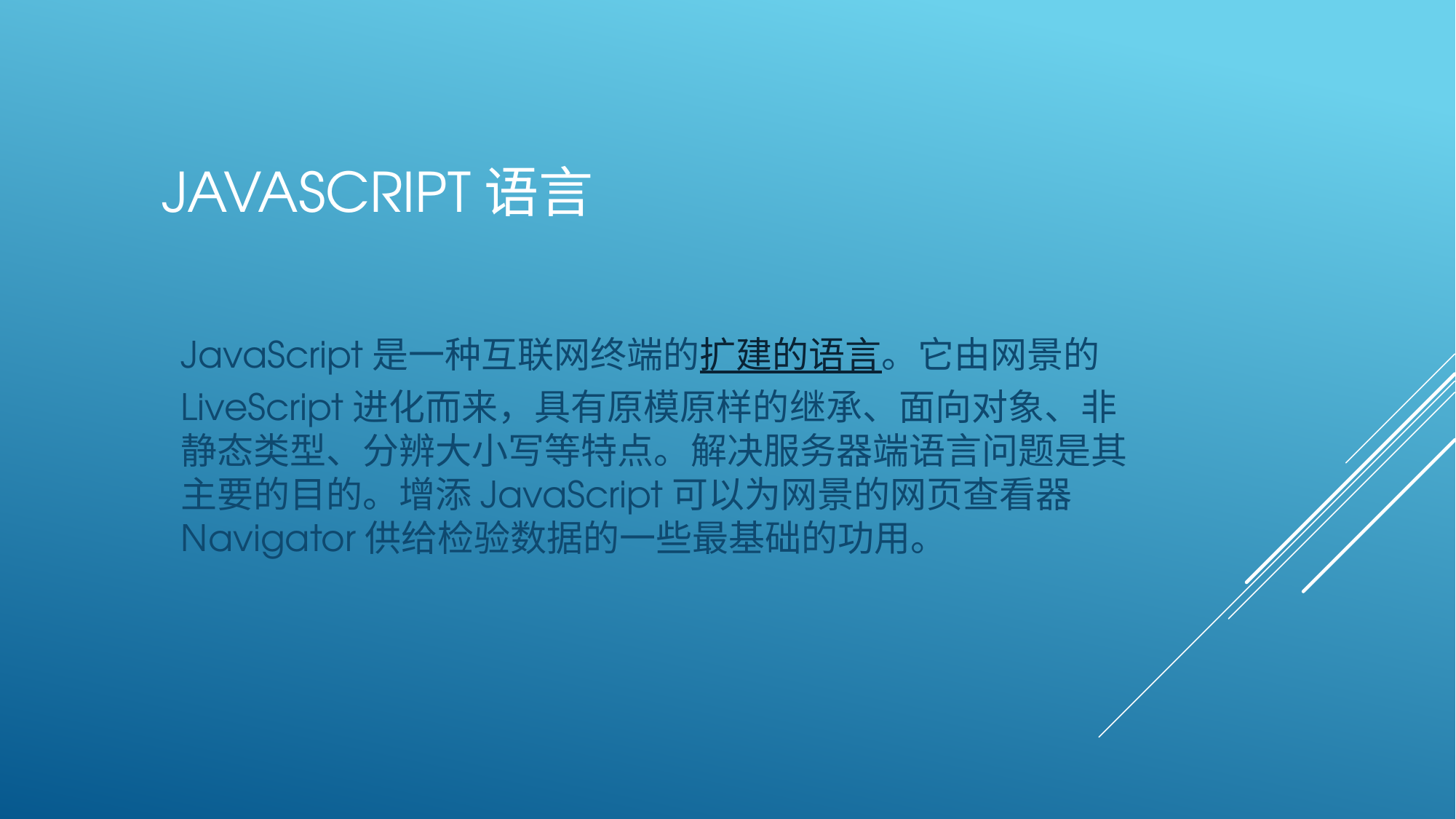

# JavaScript语言
JavaScript是一种互联网终端的扩建的语言。它由网景的LiveScript进化而来，具有原模原样的继承、面向对象、非静态类型、分辨大小写等特点。解决服务器端语言问题是其主要的目的。增添JavaScript可以为网景的网页查看器Navigator供给检验数据的一些最基础的功用。